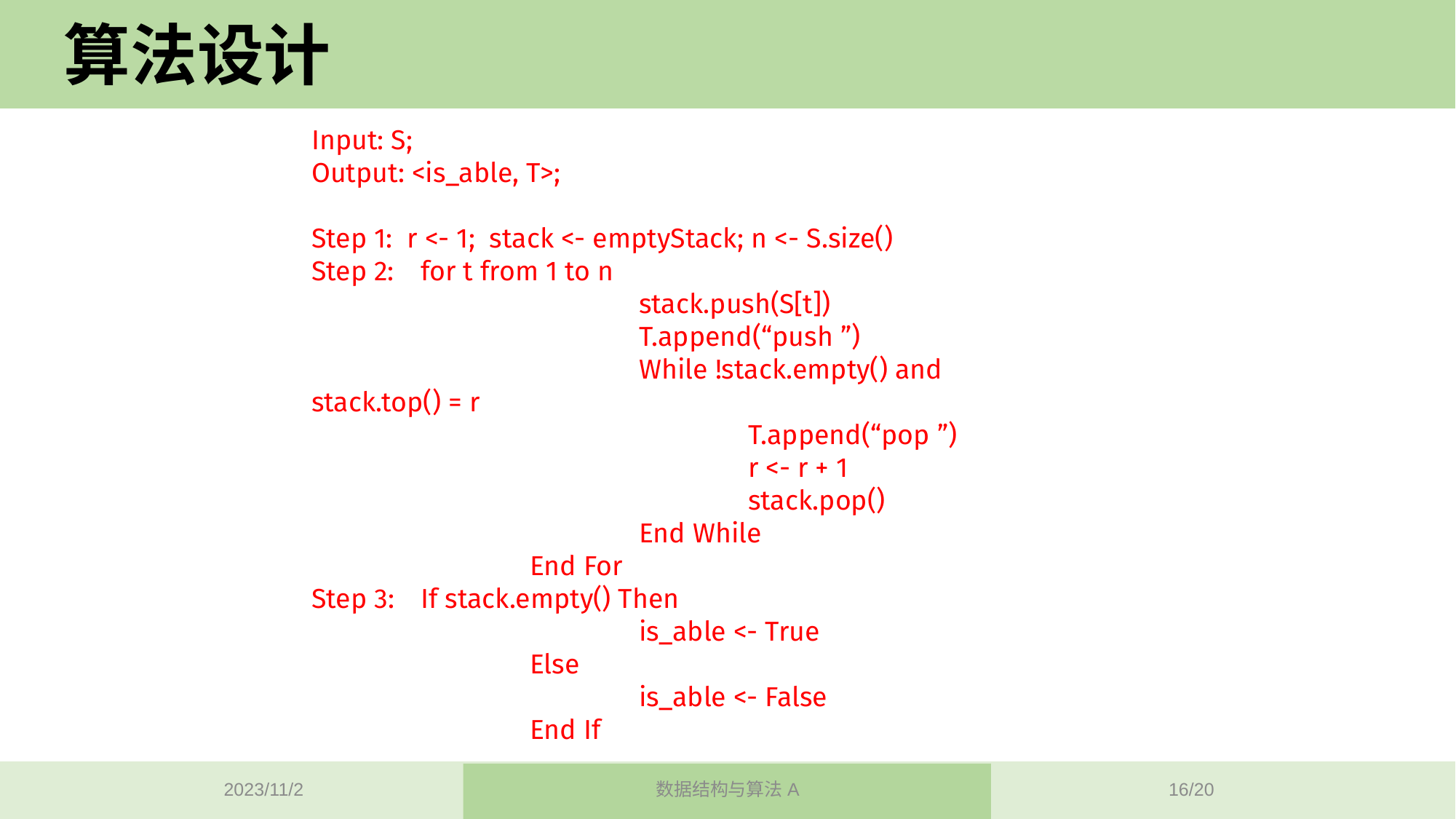

# 算法设计
Input: S;
Output: <is_able, T>;

Step 1:  r <- 1;  stack <- emptyStack; n <- S.size()
Step 2:	for t from 1 to n
			stack.push(S[t])
			T.append(“push ”)
			While !stack.empty() and stack.top() = r
				T.append(“pop ”)
				r <- r + 1
				stack.pop()
			End While
		End For
Step 3:	If stack.empty() Then
			is_able <- True
		Else
			is_able <- False
		End If

2023/11/2
数据结构与算法A
16/20